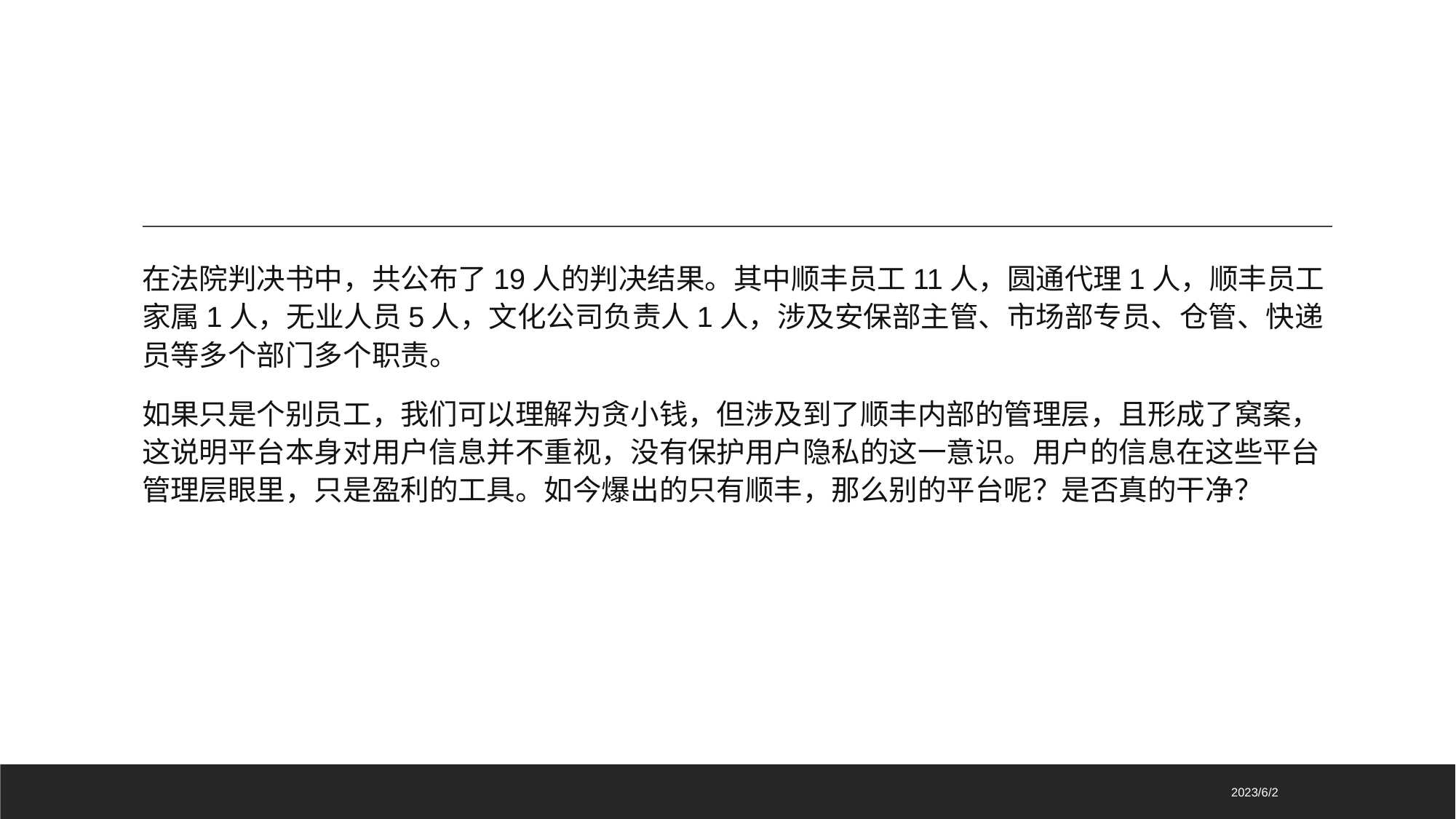

#
在法院判决书中，共公布了19人的判决结果。其中顺丰员工11人，圆通代理1人，顺丰员工家属1人，无业人员5人，文化公司负责人1人，涉及安保部主管、市场部专员、仓管、快递员等多个部门多个职责。
如果只是个别员工，我们可以理解为贪小钱，但涉及到了顺丰内部的管理层，且形成了窝案，这说明平台本身对用户信息并不重视，没有保护用户隐私的这一意识。用户的信息在这些平台管理层眼里，只是盈利的工具。如今爆出的只有顺丰，那么别的平台呢？是否真的干净？
2023/6/2